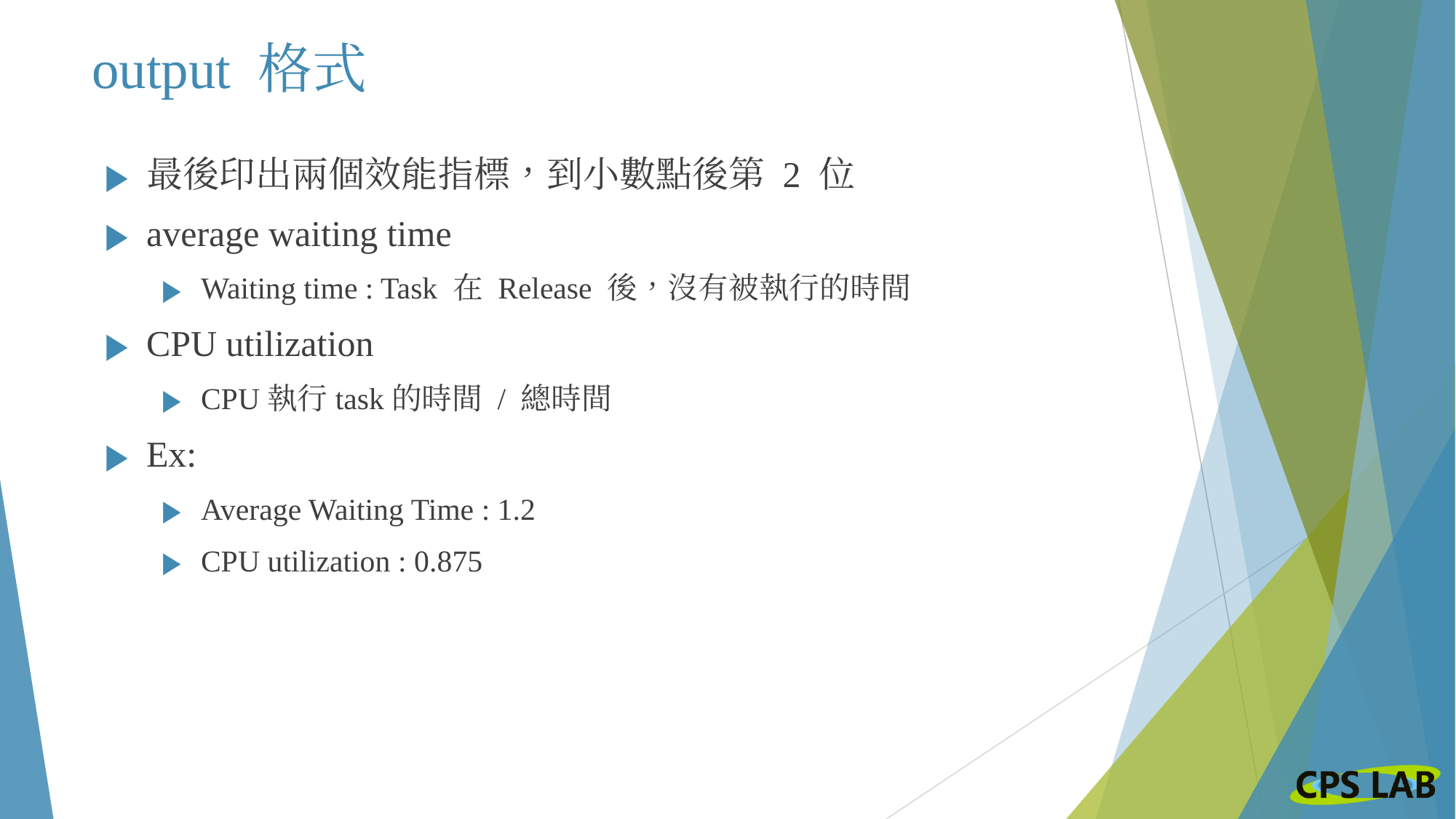

# output 格式
最後印出兩個效能指標，到小數點後第 2 位
average waiting time
Waiting time : Task 在 Release 後，沒有被執行的時間
CPU utilization
CPU執行task的時間 / 總時間
Ex:
Average Waiting Time : 1.2
CPU utilization : 0.875